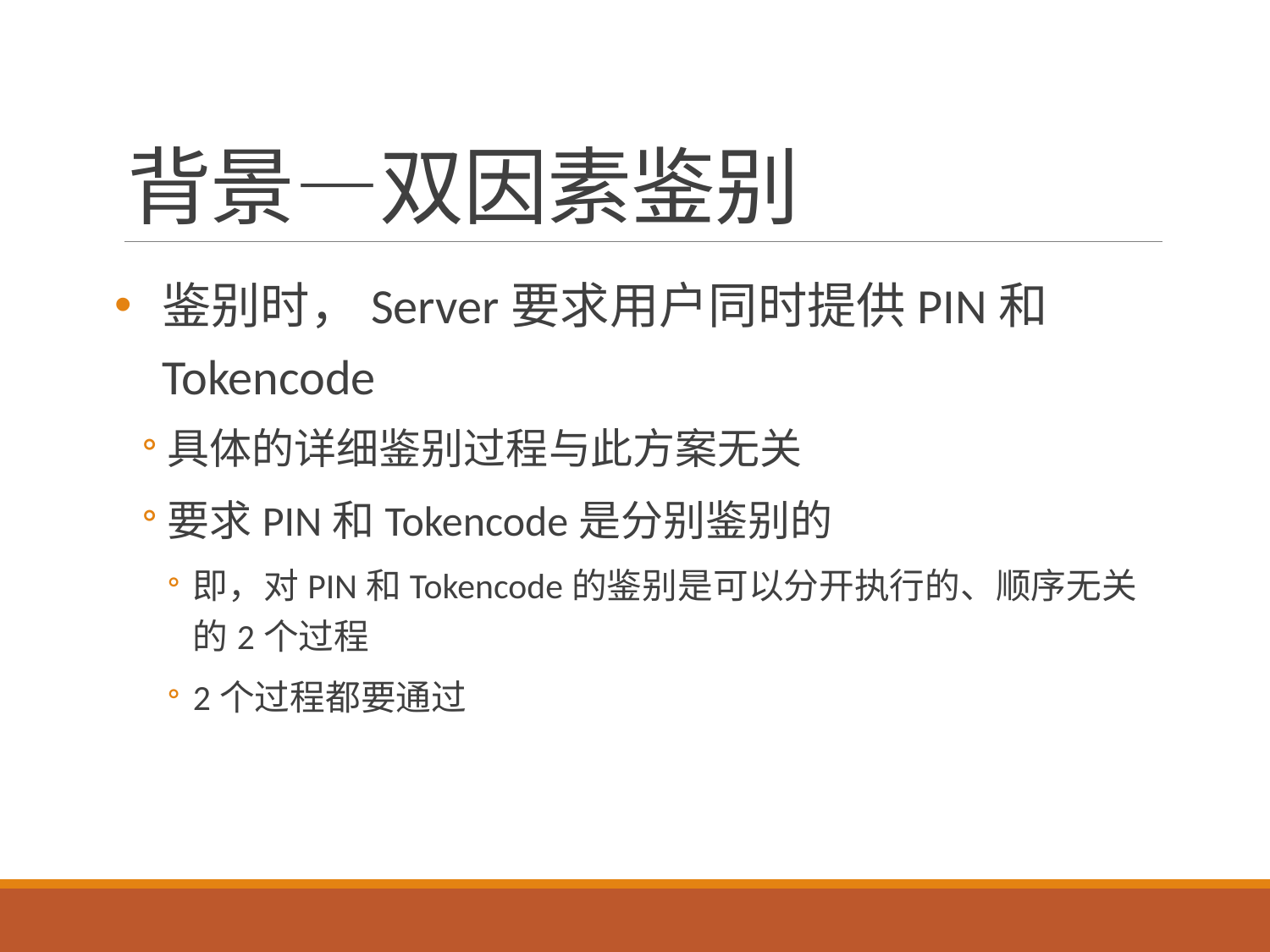

# 背景—双因素鉴别
鉴别时，Server要求用户同时提供PIN和Tokencode
具体的详细鉴别过程与此方案无关
要求PIN和Tokencode是分别鉴别的
即，对PIN和Tokencode的鉴别是可以分开执行的、顺序无关的2个过程
2个过程都要通过